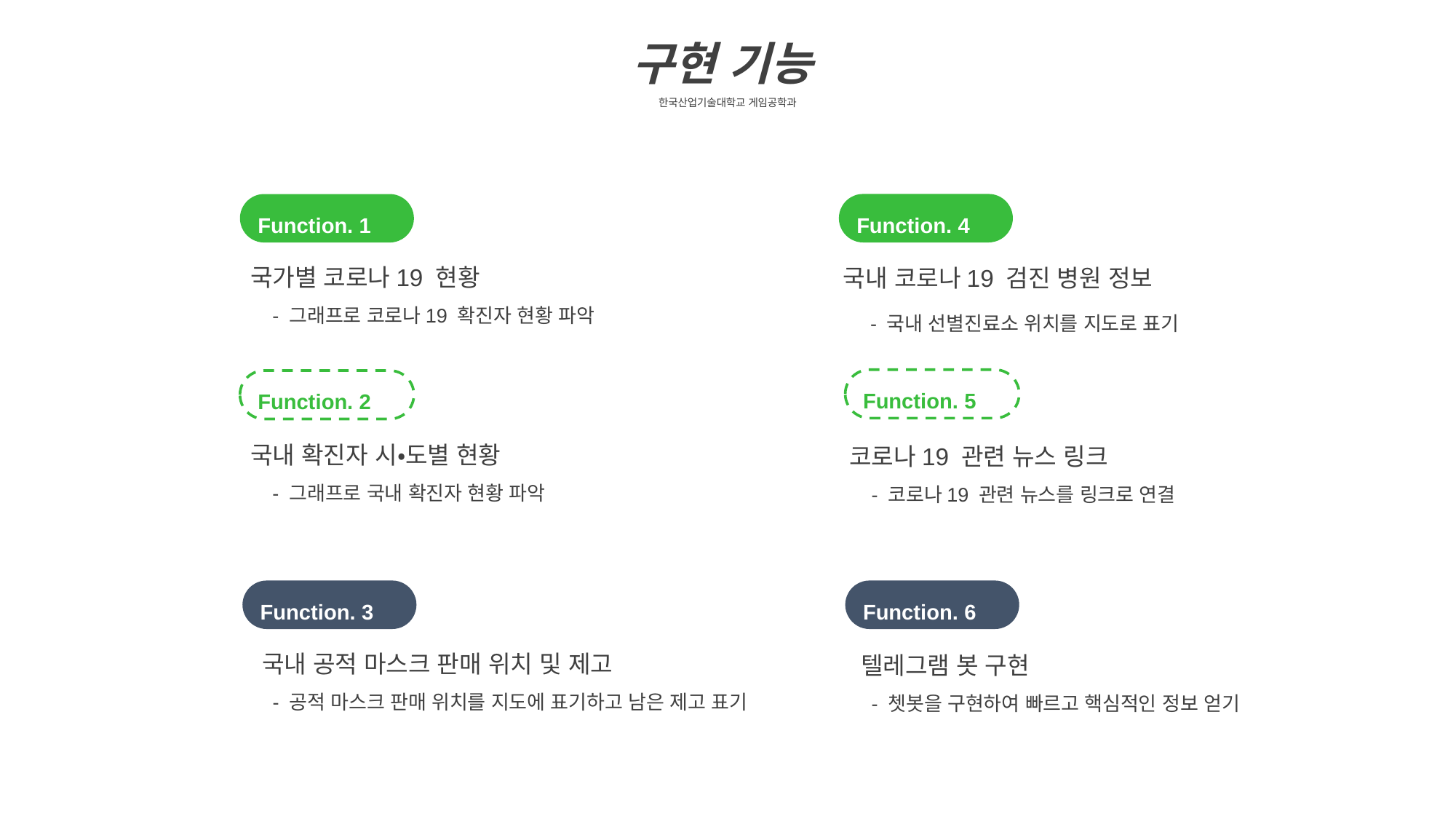

구현 기능
한국산업기술대학교 게임공학과
Function. 4
Function. 1
국가별 코로나19 현황
    - 그래프로 코로나19 확진자 현황 파악
국내 코로나19 검진 병원 정보
    - 국내 선별진료소 위치를 지도로 표기
Function. 5
Function. 2
국내 확진자 시•도별 현황
    - 그래프로 국내 확진자 현황 파악
코로나19 관련 뉴스 링크
    - 코로나19 관련 뉴스를 링크로 연결
Function. 3
Function. 6
 국내 공적 마스크 판매 위치 및 제고
    - 공적 마스크 판매 위치를 지도에 표기하고 남은 제고 표기
 텔레그램 봇 구현
    - 쳇봇을 구현하여 빠르고 핵심적인 정보 얻기